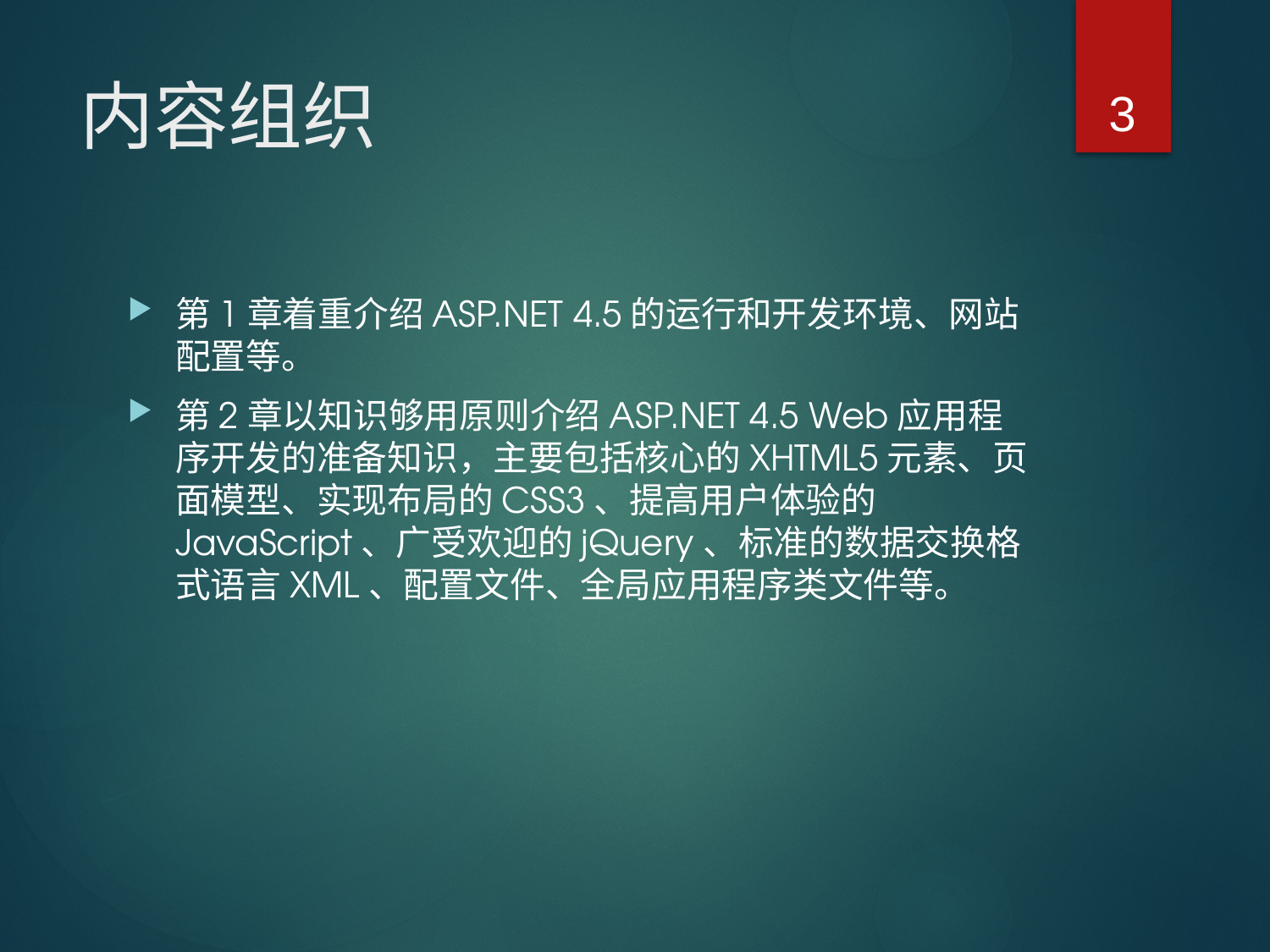

3
# 内容组织
第1章着重介绍ASP.NET 4.5的运行和开发环境、网站配置等。
第2章以知识够用原则介绍ASP.NET 4.5 Web应用程序开发的准备知识，主要包括核心的XHTML5元素、页面模型、实现布局的CSS3、提高用户体验的JavaScript、广受欢迎的jQuery、标准的数据交换格式语言XML、配置文件、全局应用程序类文件等。